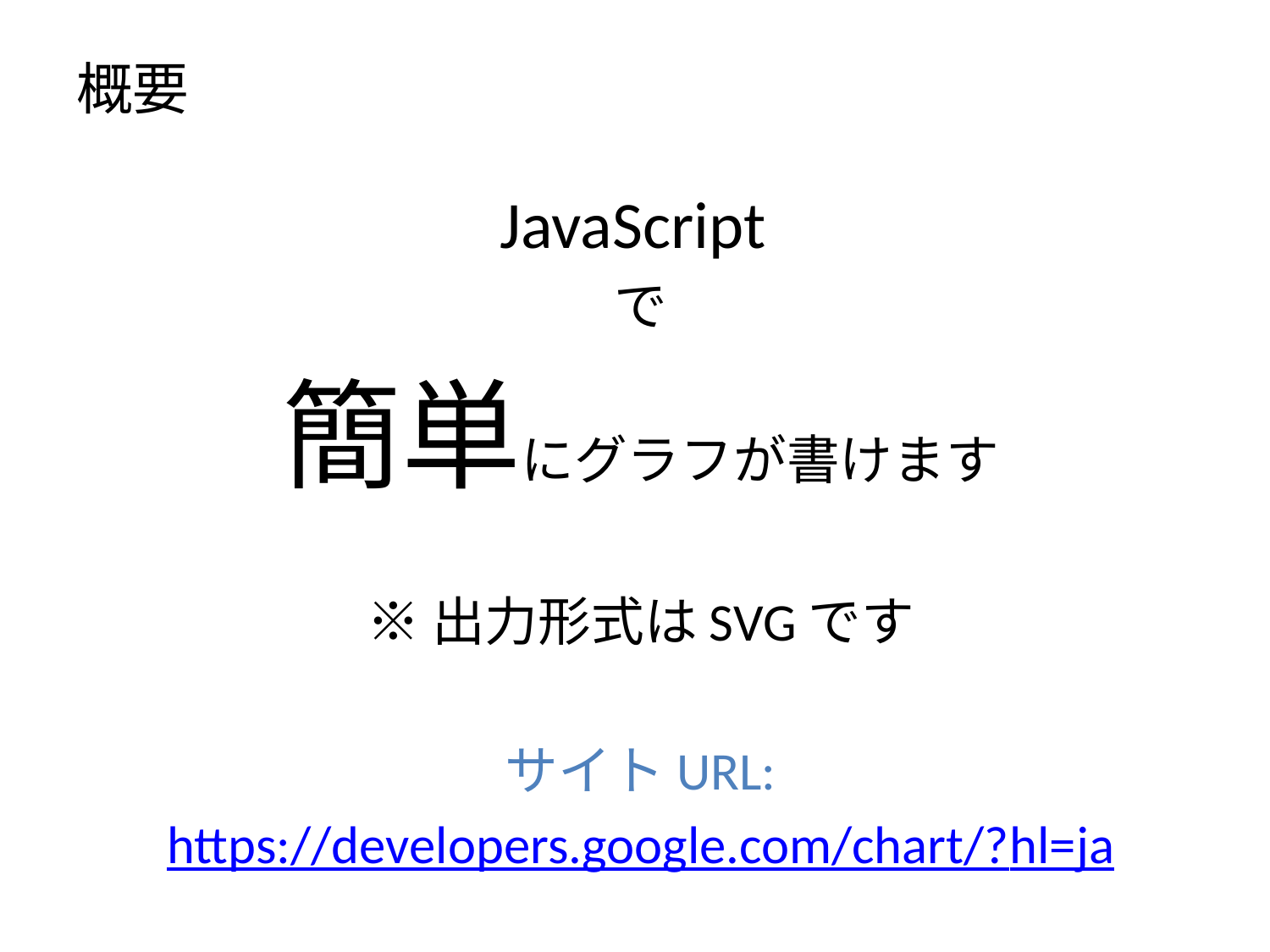

# 概要
JavaScript
で
簡単にグラフが書けます

※出力形式はSVGです

サイトURL:
https://developers.google.com/chart/?hl=ja